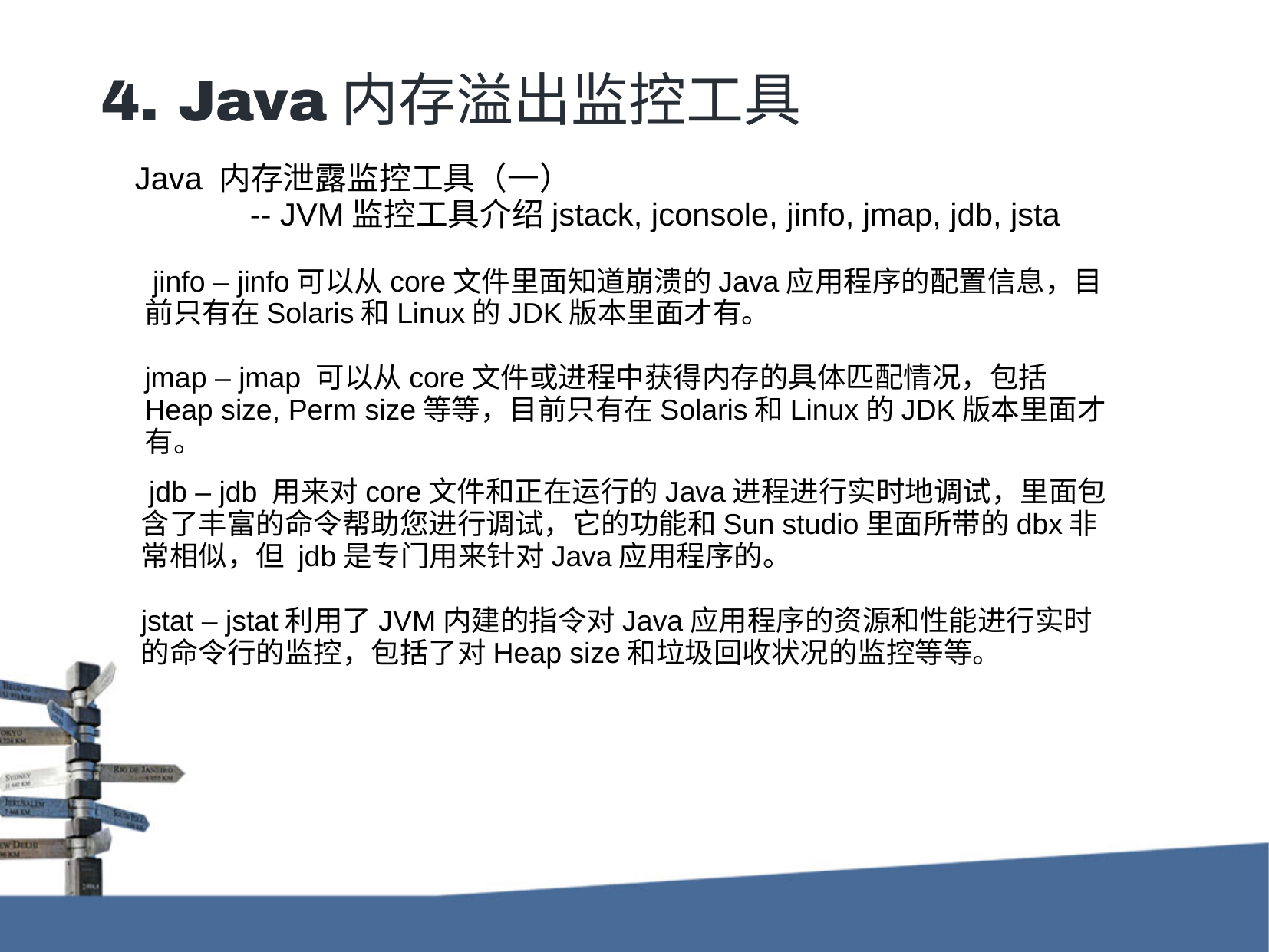

4. Java内存溢出监控工具
Java 内存泄露监控工具（一）
	-- JVM监控工具介绍jstack, jconsole, jinfo, jmap, jdb, jsta
 jinfo – jinfo可以从core文件里面知道崩溃的Java应用程序的配置信息，目前只有在Solaris和Linux的JDK版本里面才有。

jmap – jmap 可以从core文件或进程中获得内存的具体匹配情况，包括Heap size, Perm size等等，目前只有在Solaris和Linux的JDK版本里面才有。
 jdb – jdb 用来对core文件和正在运行的Java进程进行实时地调试，里面包含了丰富的命令帮助您进行调试，它的功能和Sun studio里面所带的dbx非常相似，但 jdb是专门用来针对Java应用程序的。

jstat – jstat利用了JVM内建的指令对Java应用程序的资源和性能进行实时的命令行的监控，包括了对Heap size和垃圾回收状况的监控等等。